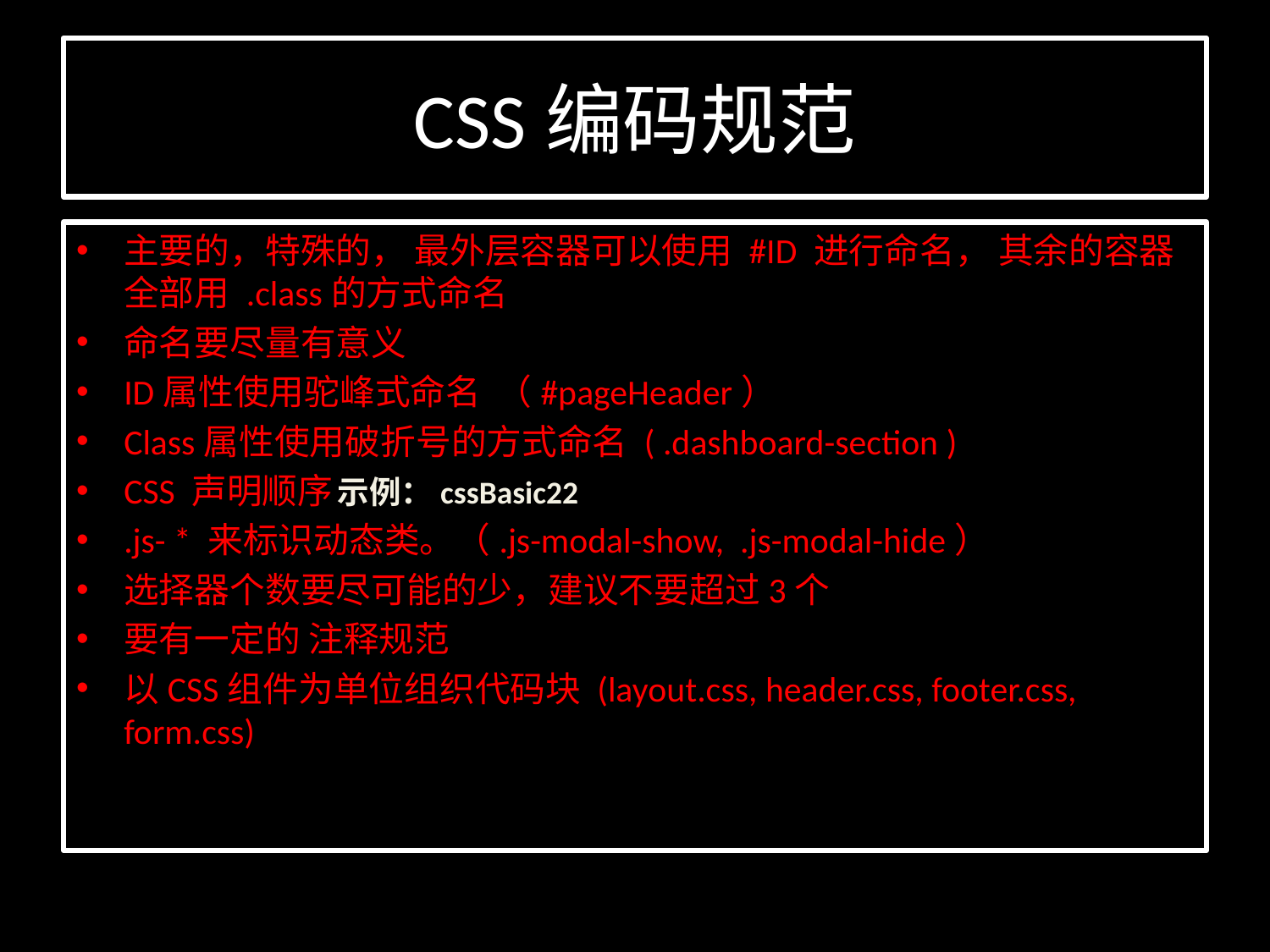

# CSS编码规范
主要的，特殊的， 最外层容器可以使用 #ID 进行命名， 其余的容器全部用 .class的方式命名
命名要尽量有意义
ID属性使用驼峰式命名  （#pageHeader）
Class属性使用破折号的方式命名 ( .dashboard-section )
CSS 声明顺序
.js- * 来标识动态类。（.js-modal-show,  .js-modal-hide）
选择器个数要尽可能的少，建议不要超过3个
要有一定的 注释规范
以CSS组件为单位组织代码块 (layout.css, header.css, footer.css, form.css)

示例：cssBasic22